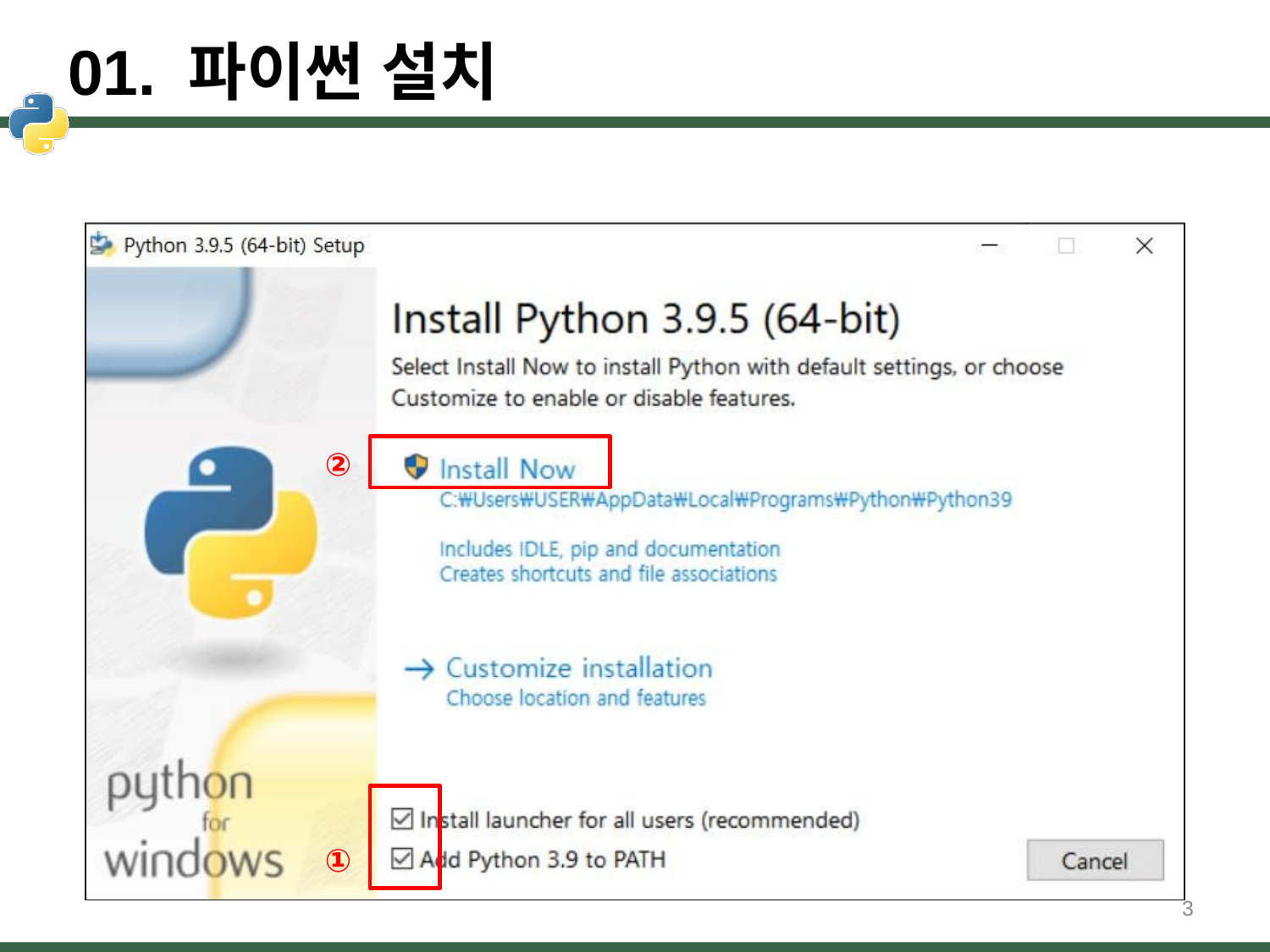

# 01. 파이썬 설치

②

①
3